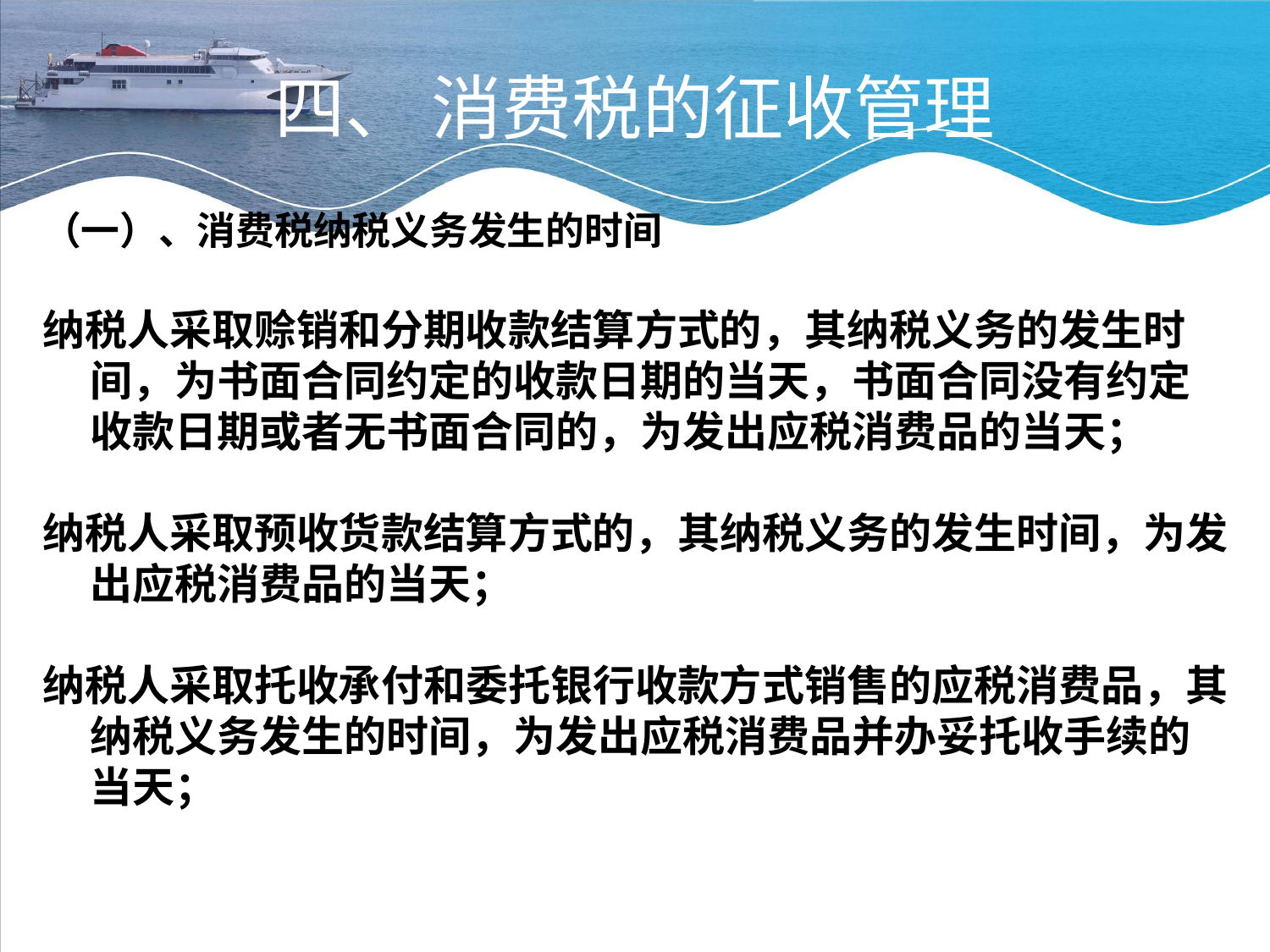

四、 消费税的征收管理
（一）、消费税纳税义务发生的时间

纳税人采取赊销和分期收款结算方式的，其纳税义务的发生时间，为书面合同约定的收款日期的当天，书面合同没有约定收款日期或者无书面合同的，为发出应税消费品的当天；

纳税人采取预收货款结算方式的，其纳税义务的发生时间，为发出应税消费品的当天；

纳税人采取托收承付和委托银行收款方式销售的应税消费品，其纳税义务发生的时间，为发出应税消费品并办妥托收手续的当天；